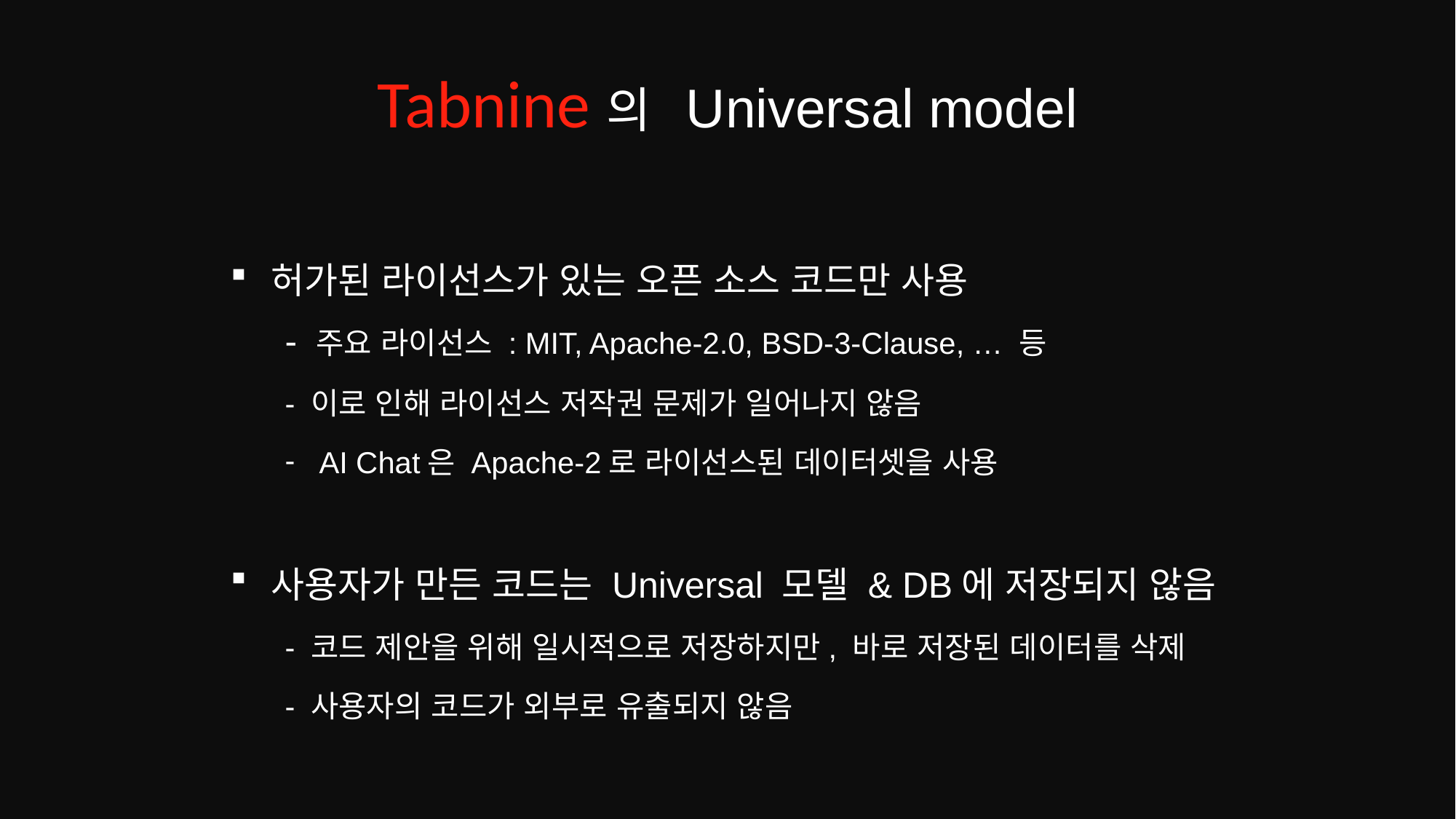

# Tabnine의 Universal model
허가된 라이선스가 있는 오픈 소스 코드만 사용
- 주요 라이선스 : MIT, Apache-2.0, BSD-3-Clause, … 등
- 이로 인해 라이선스 저작권 문제가 일어나지 않음
AI Chat은 Apache-2로 라이선스된 데이터셋을 사용

사용자가 만든 코드는 Universal 모델 & DB에 저장되지 않음
- 코드 제안을 위해 일시적으로 저장하지만, 바로 저장된 데이터를 삭제
- 사용자의 코드가 외부로 유출되지 않음